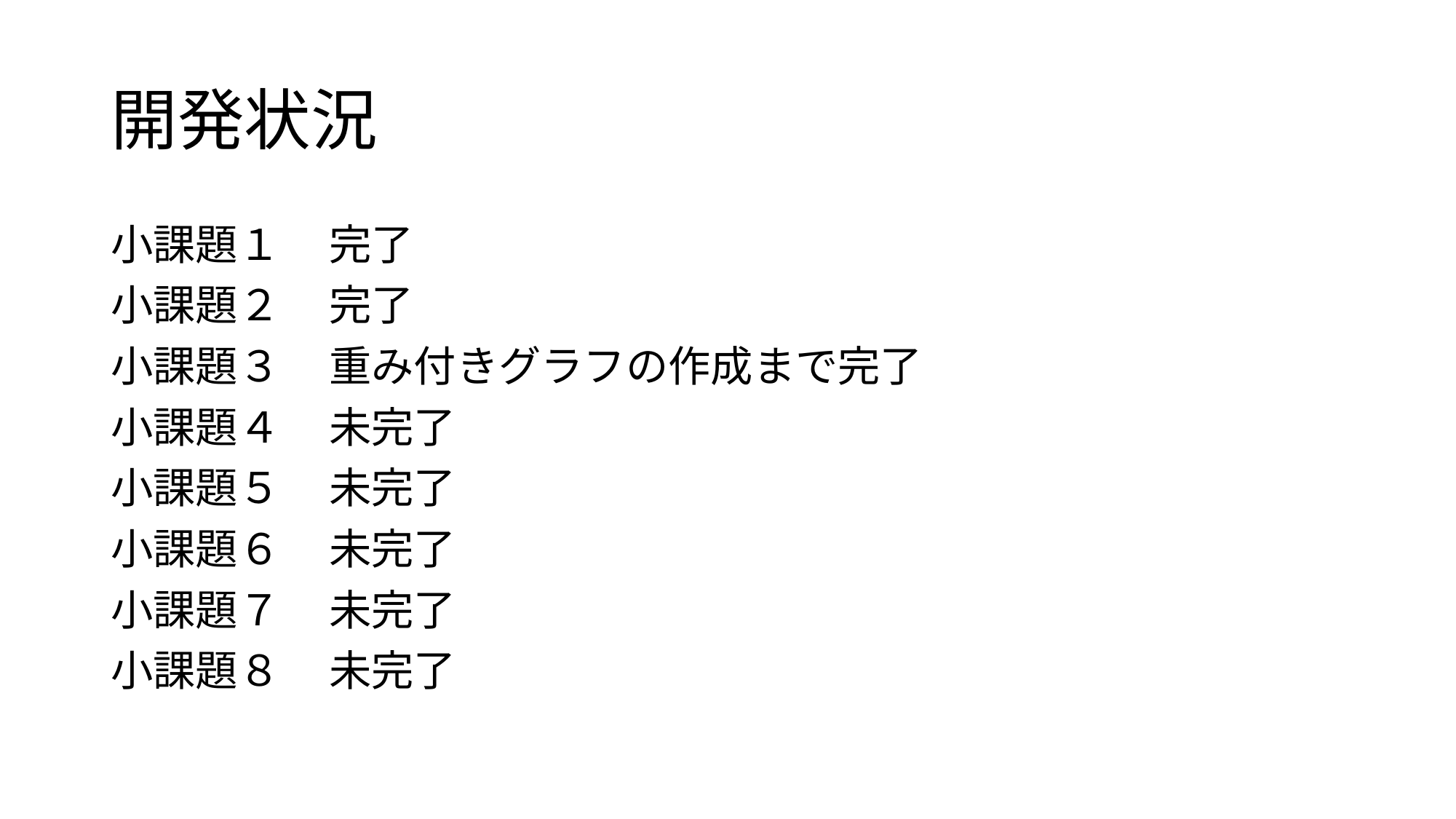

# 開発状況
小課題１	完了
小課題２	完了
小課題３	重み付きグラフの作成まで完了
小課題４	未完了
小課題５	未完了
小課題６	未完了
小課題７	未完了
小課題８	未完了